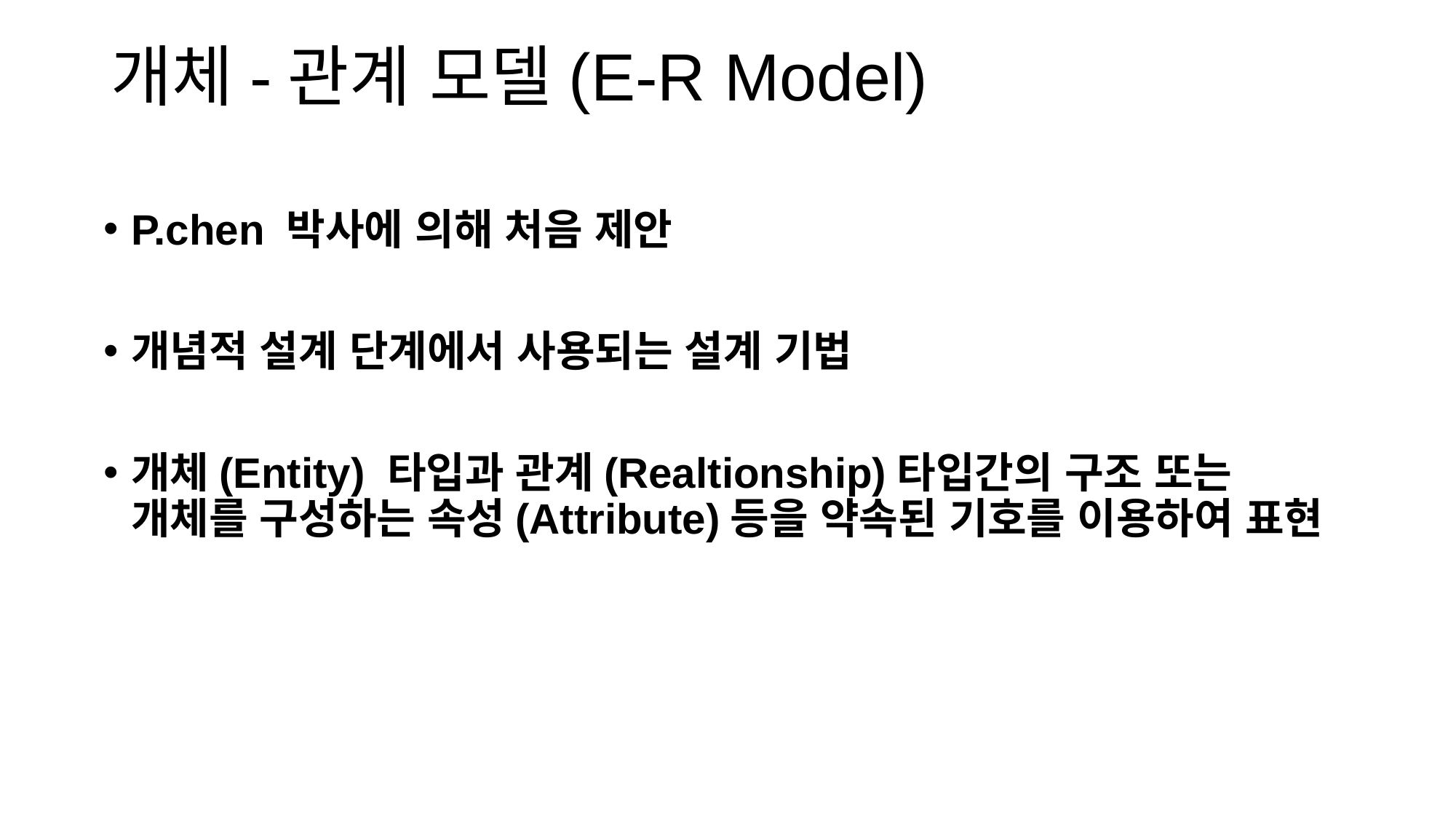

# 개체-관계 모델(E-R Model)
P.chen 박사에 의해 처음 제안

개념적 설계 단계에서 사용되는 설계 기법

개체(Entity) 타입과 관계(Realtionship)타입간의 구조 또는 개체를 구성하는 속성(Attribute)등을 약속된 기호를 이용하여 표현